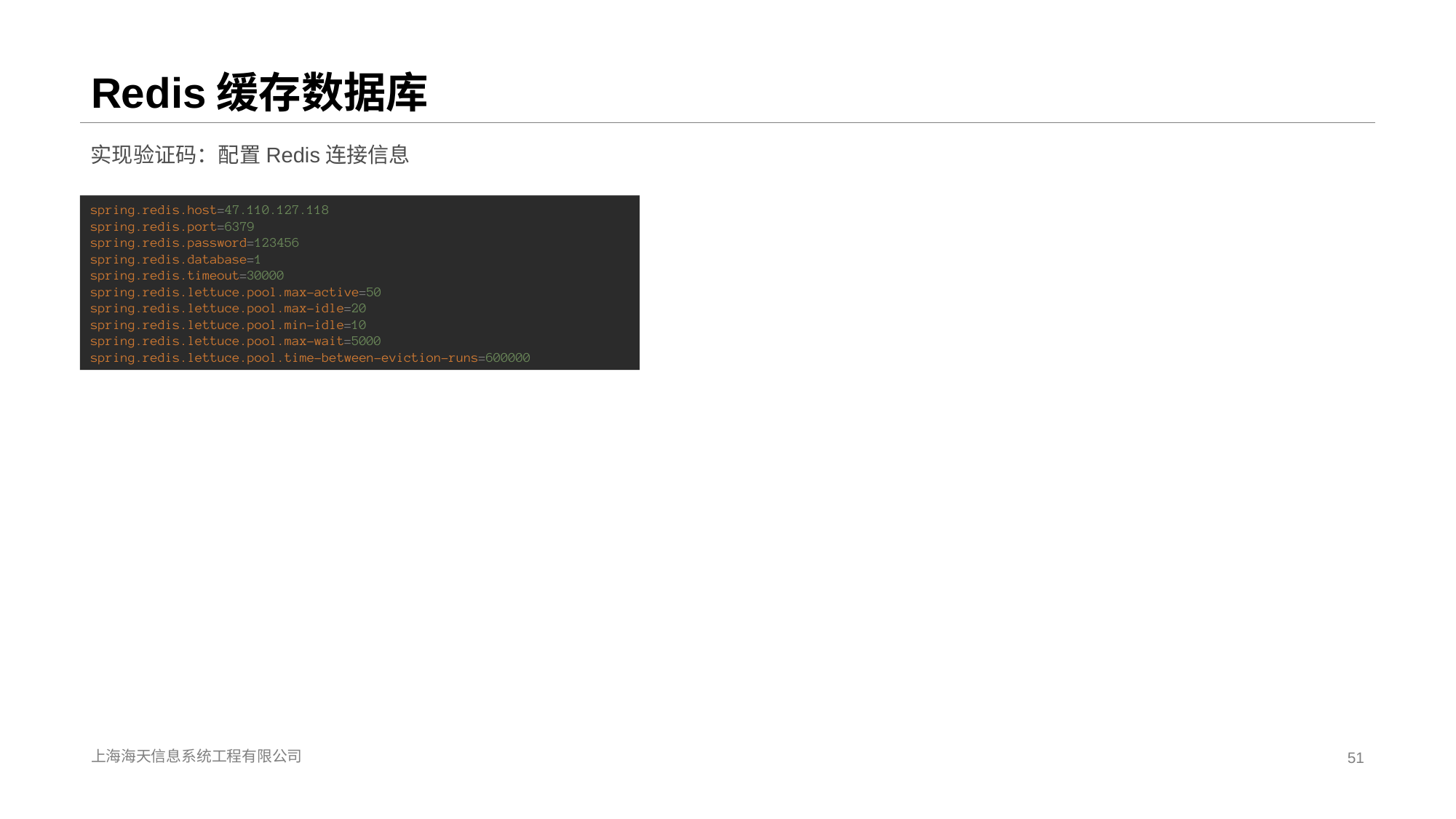

# Redis缓存数据库
实现验证码：配置Redis连接信息
spring.redis.host=47.110.127.118
spring.redis.port=6379
spring.redis.password=123456
spring.redis.database=1
spring.redis.timeout=30000
spring.redis.lettuce.pool.max-active=50
spring.redis.lettuce.pool.max-idle=20
spring.redis.lettuce.pool.min-idle=10
spring.redis.lettuce.pool.max-wait=5000
spring.redis.lettuce.pool.time-between-eviction-runs=600000
上海海天信息系统工程有限公司
51